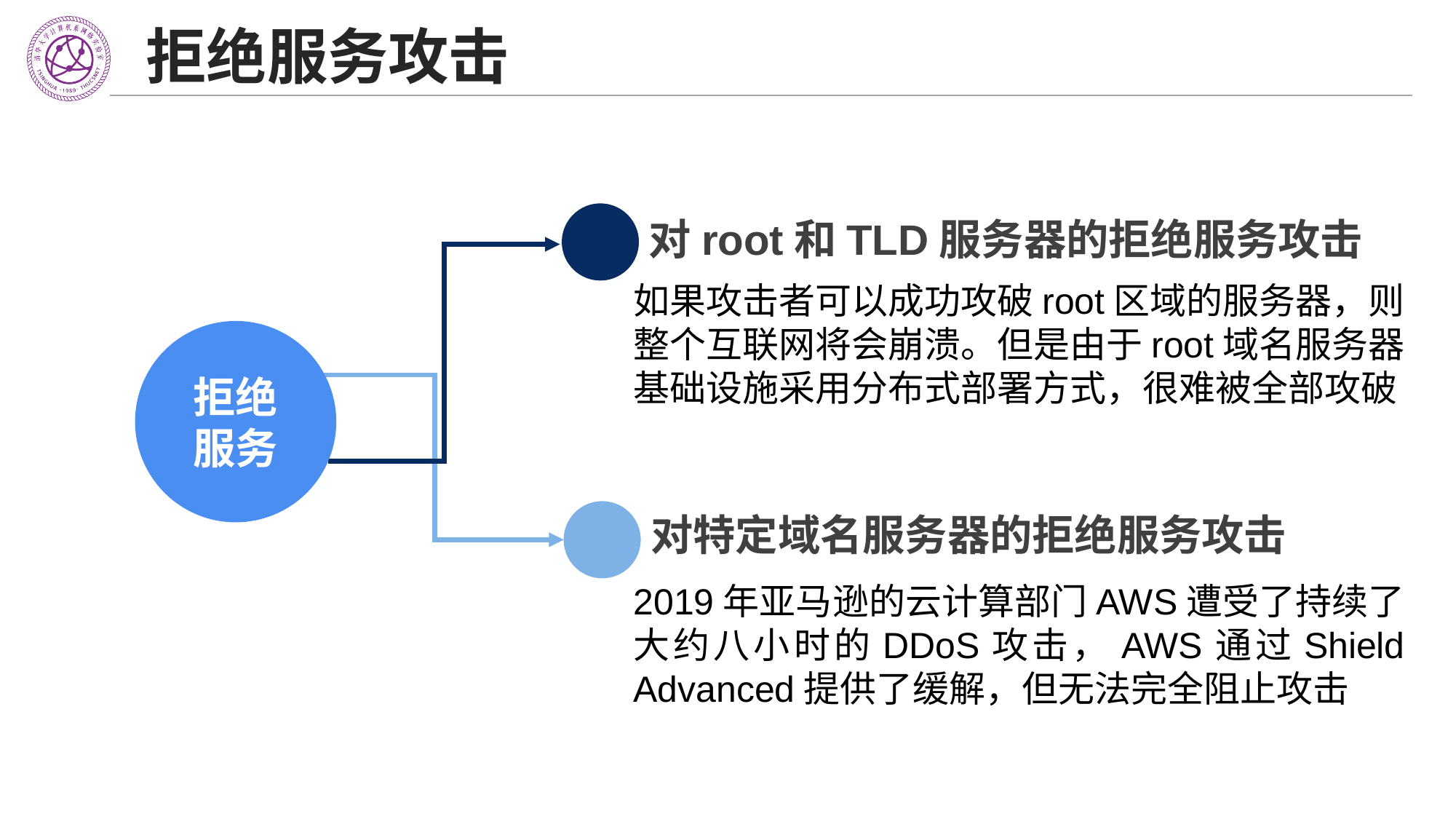

# 拒绝服务攻击

对root和TLD服务器的拒绝服务攻击

如果攻击者可以成功攻破root区域的服务器，则整个互联网将会崩溃。但是由于root域名服务器基础设施采用分布式部署方式，很难被全部攻破
拒绝服务

对特定域名服务器的拒绝服务攻击
2019年亚马逊的云计算部门AWS遭受了持续了大约八小时的DDoS攻击，AWS通过Shield Advanced提供了缓解，但无法完全阻止攻击